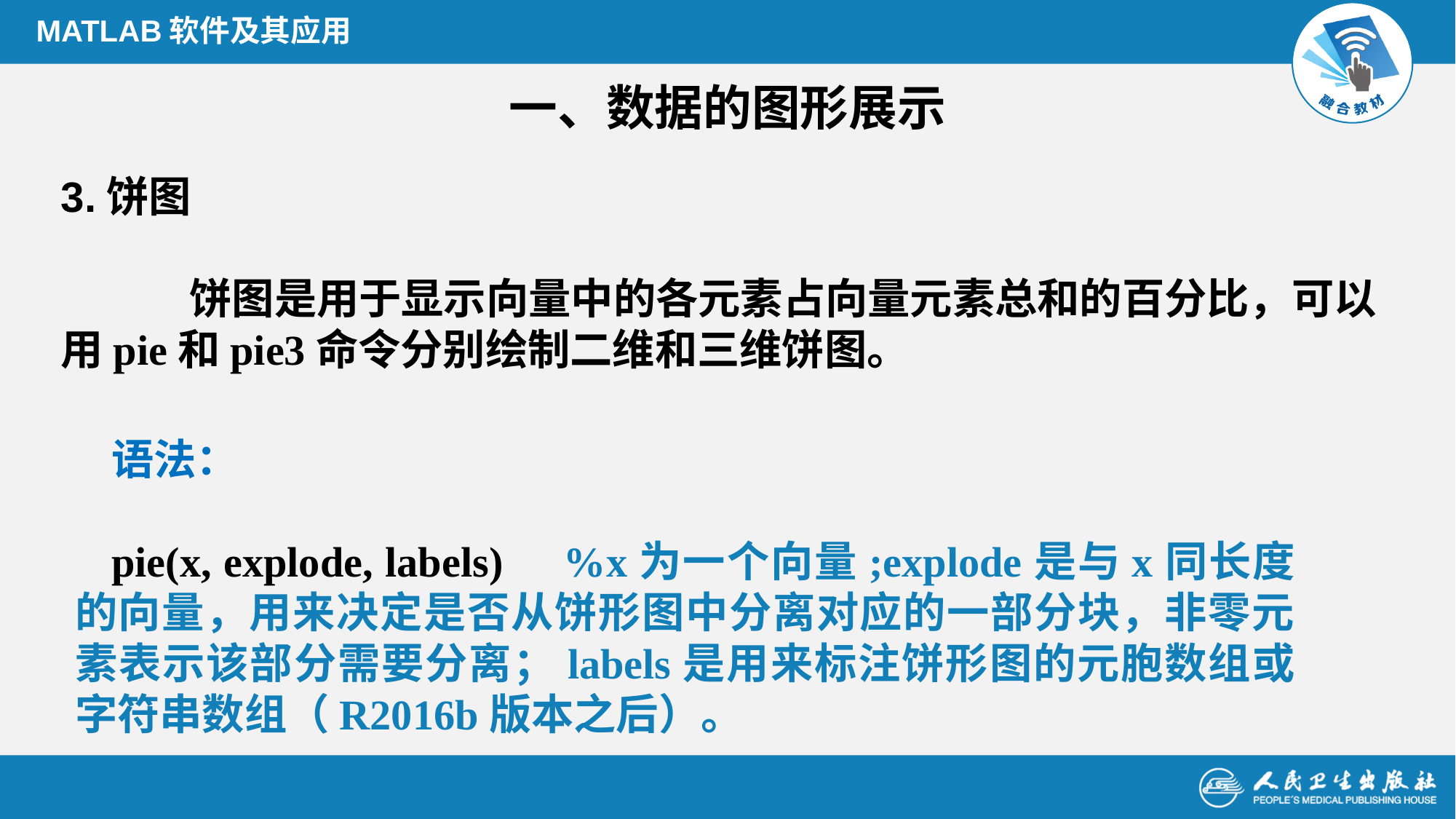

MATLAB软件及其应用
一、数据的图形展示
3.饼图

	 饼图是用于显示向量中的各元素占向量元素总和的百分比，可以用pie和pie3命令分别绘制二维和三维饼图。

语法：

pie(x, explode, labels)     %x为一个向量;explode是与x同长度的向量，用来决定是否从饼形图中分离对应的一部分块，非零元素表示该部分需要分离；labels是用来标注饼形图的元胞数组或字符串数组（R2016b版本之后）。